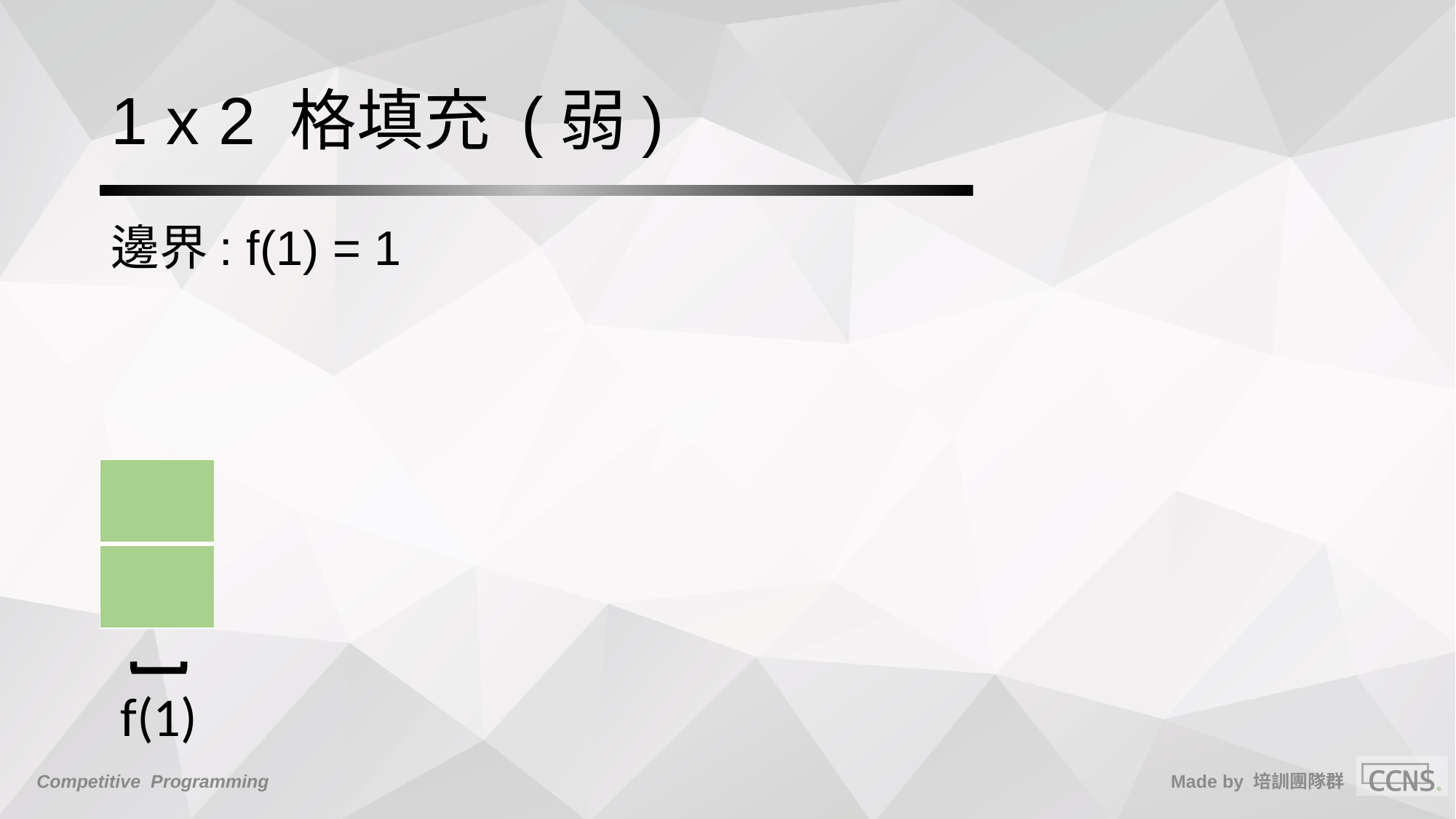

# 1 x 2 格填充 (弱)
邊界: f(1) = 1
|  |
| --- |
|  |

f(1)